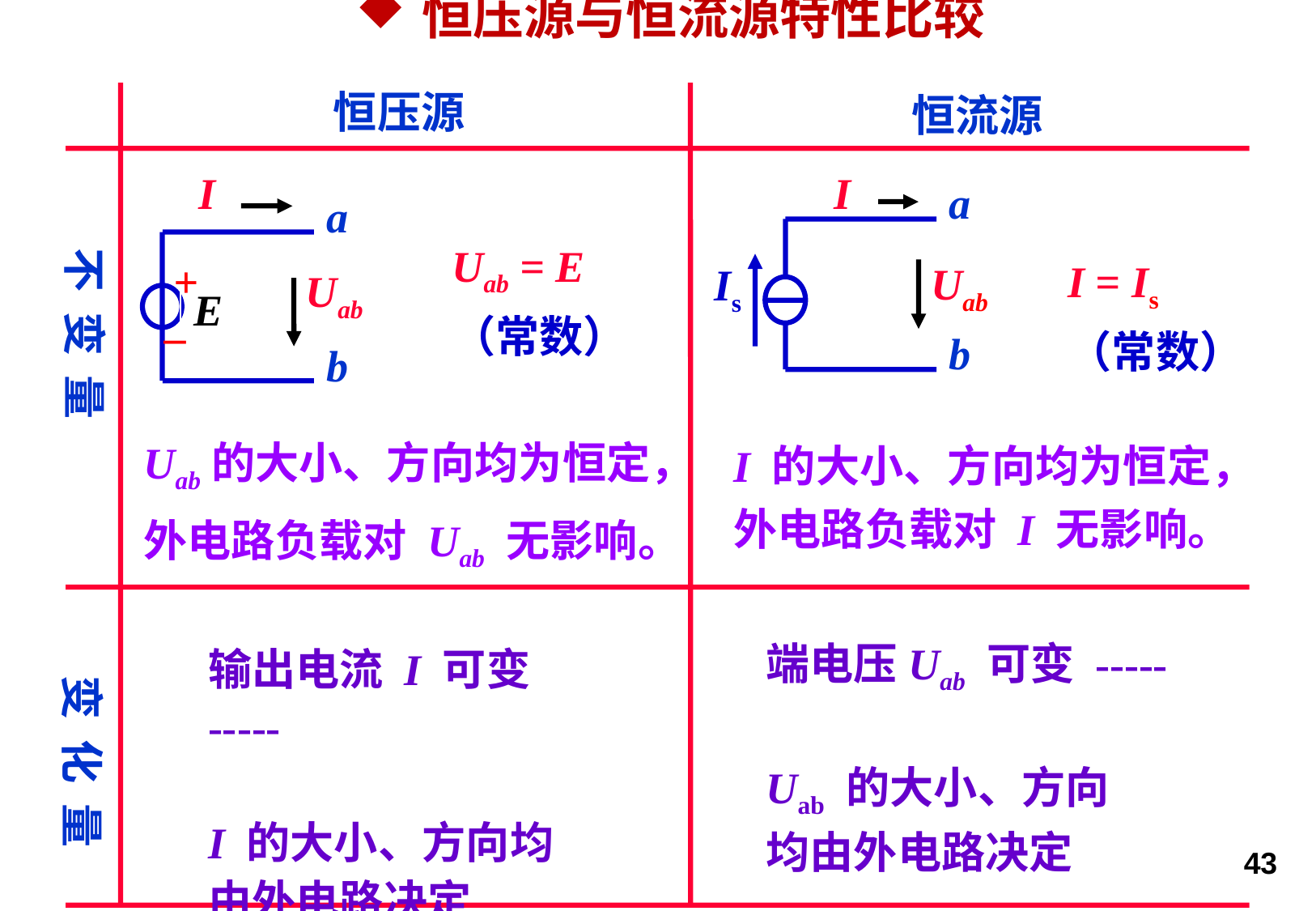

恒压源与恒流源特性比较
恒压源
恒流源

不  变  量

变  化  量

I
a

Uab = E
（常数）

+
Uab
E

_
b

I
a

I = Is
（常数）
Uab
Is

b

Uab的大小、方向均为恒定，
外电路负载对 Uab 无影响。
I 的大小、方向均为恒定，
外电路负载对 I 无影响。
端电压Uab 可变 -----

Uab 的大小、方向
均由外电路决定
输出电流 I 可变 -----

I 的大小、方向均
由外电路决定